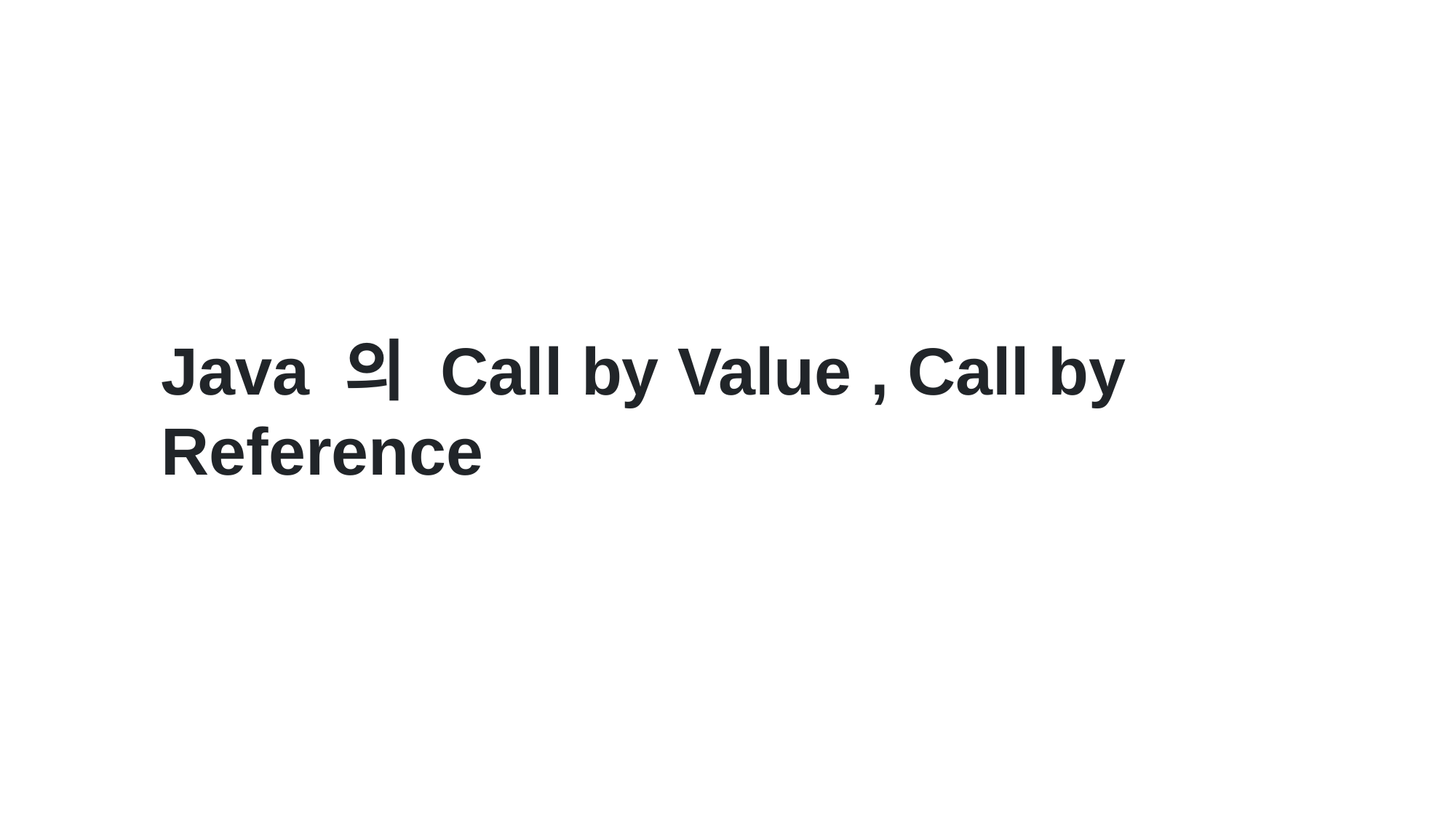

Java 의 Call by Value , Call by Reference